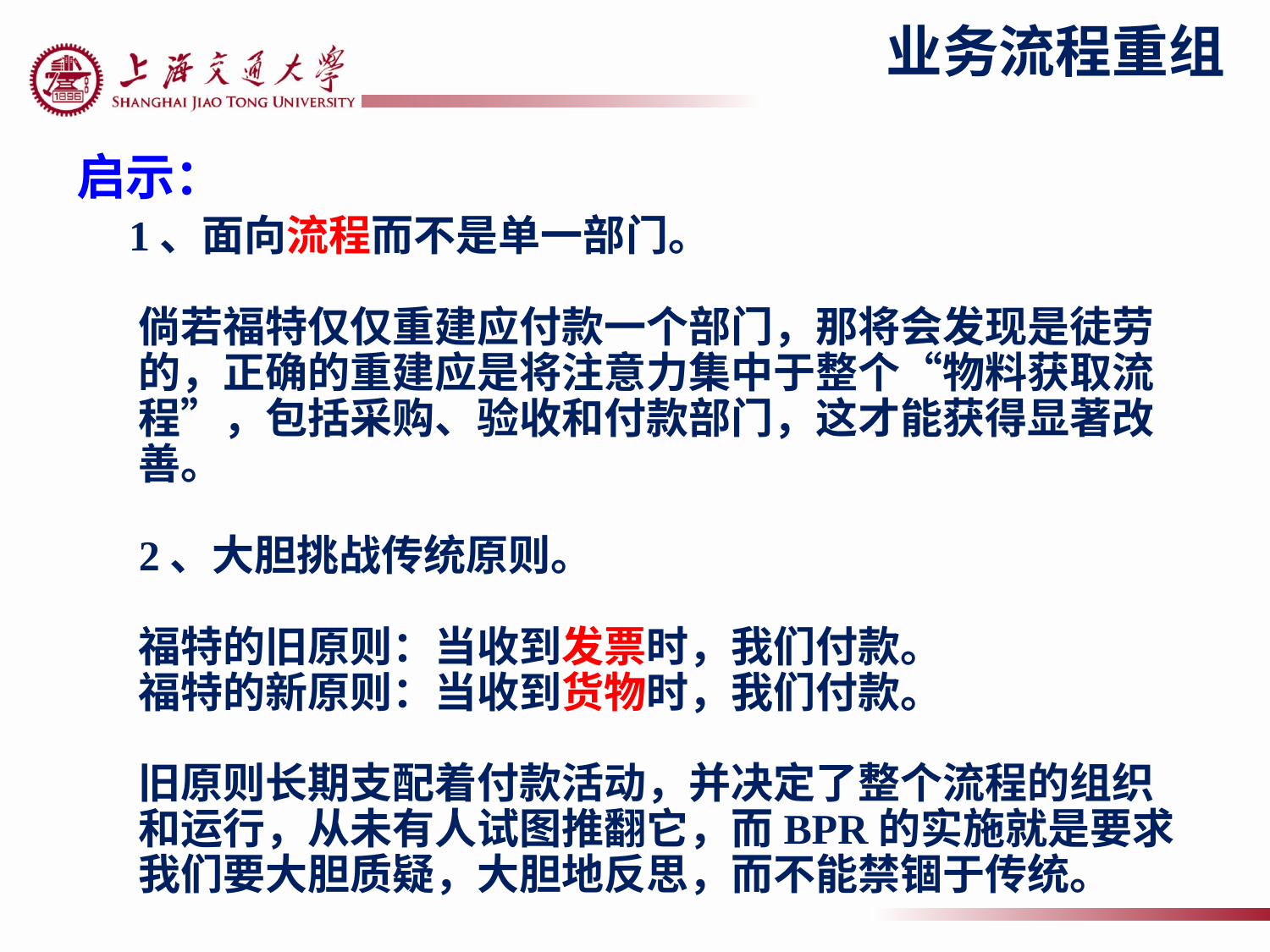

# 业务流程重组
启示：
　1、面向流程而不是单一部门。
倘若福特仅仅重建应付款一个部门，那将会发现是徒劳的，正确的重建应是将注意力集中于整个“物料获取流程”，包括采购、验收和付款部门，这才能获得显著改善。
2、大胆挑战传统原则。
福特的旧原则：当收到发票时，我们付款。
福特的新原则：当收到货物时，我们付款。
旧原则长期支配着付款活动，并决定了整个流程的组织和运行，从未有人试图推翻它，而BPR的实施就是要求我们要大胆质疑，大胆地反思，而不能禁锢于传统。
105